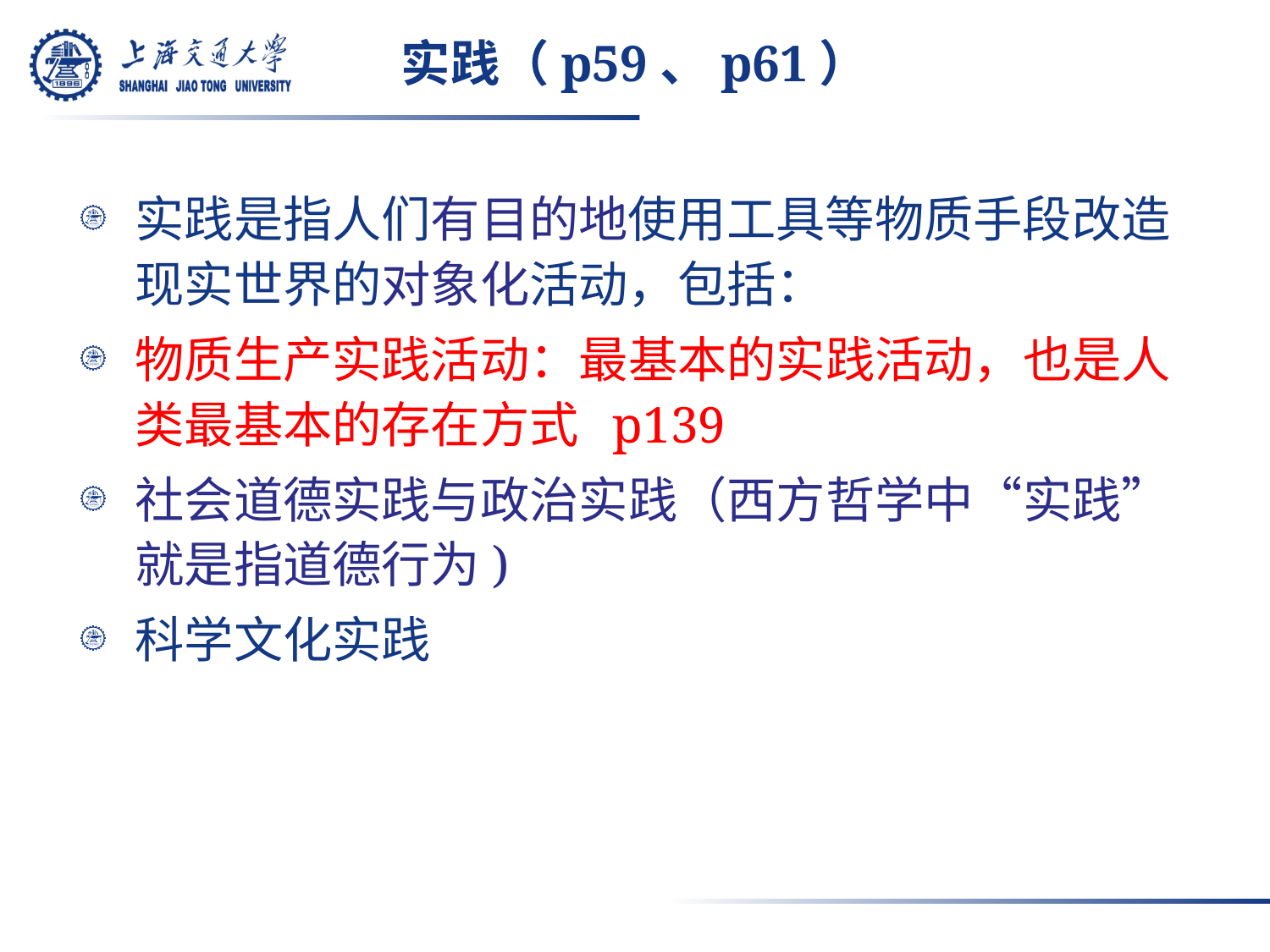

# 实践（p59、p61）
实践是指人们有目的地使用工具等物质手段改造现实世界的对象化活动，包括：
物质生产实践活动：最基本的实践活动，也是人类最基本的存在方式  p139
社会道德实践与政治实践（西方哲学中“实践”就是指道德行为)
科学文化实践